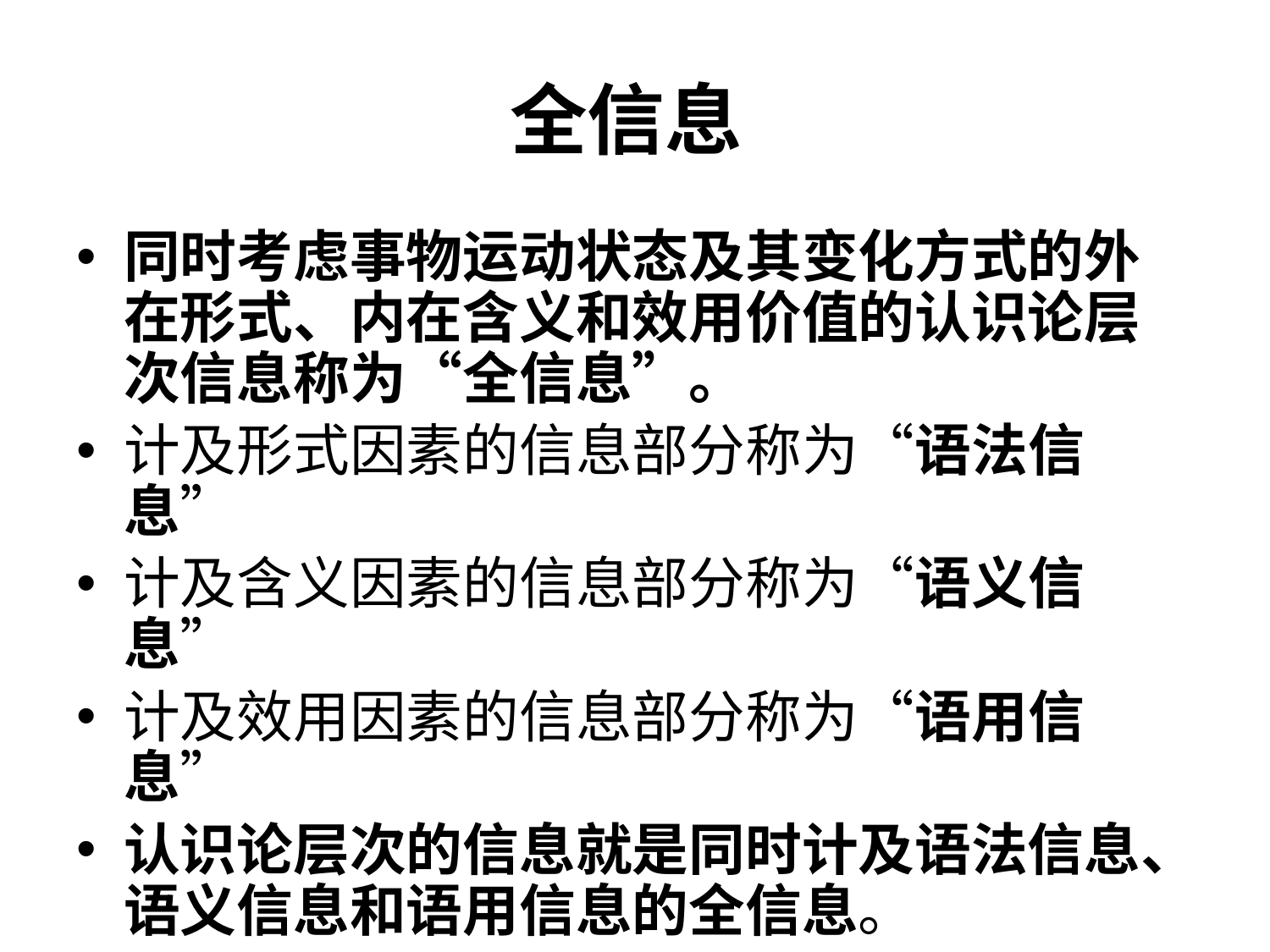

# 全信息
同时考虑事物运动状态及其变化方式的外在形式、内在含义和效用价值的认识论层次信息称为“全信息”。
计及形式因素的信息部分称为“语法信息”
计及含义因素的信息部分称为“语义信息”
计及效用因素的信息部分称为“语用信息”
认识论层次的信息就是同时计及语法信息、语义信息和语用信息的全信息。